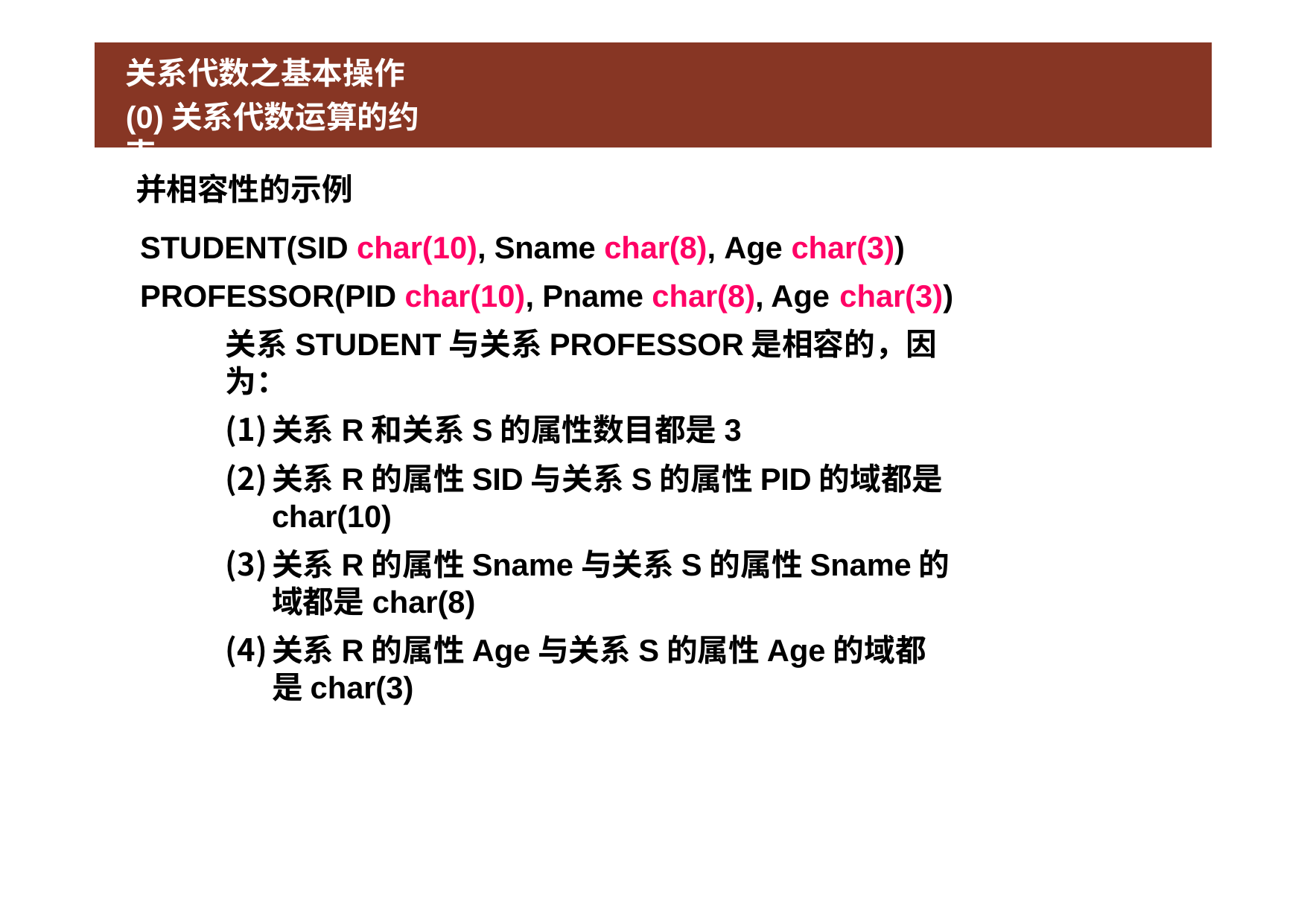

# 关系代数之基本操作
(0)关系代数运算的约束
并相容性的示例
STUDENT(SID char(10), Sname char(8), Age char(3))  PROFESSOR(PID char(10), Pname char(8), Age char(3))
关系STUDENT与关系PROFESSOR是相容的，因为：
关系R和关系S的属性数目都是3
关系R的属性SID与关系S的属性PID的域都是char(10)
关系R的属性Sname与关系S的属性Sname的域都是char(8)
关系R的属性Age与关系S的属性Age的域都是char(3)